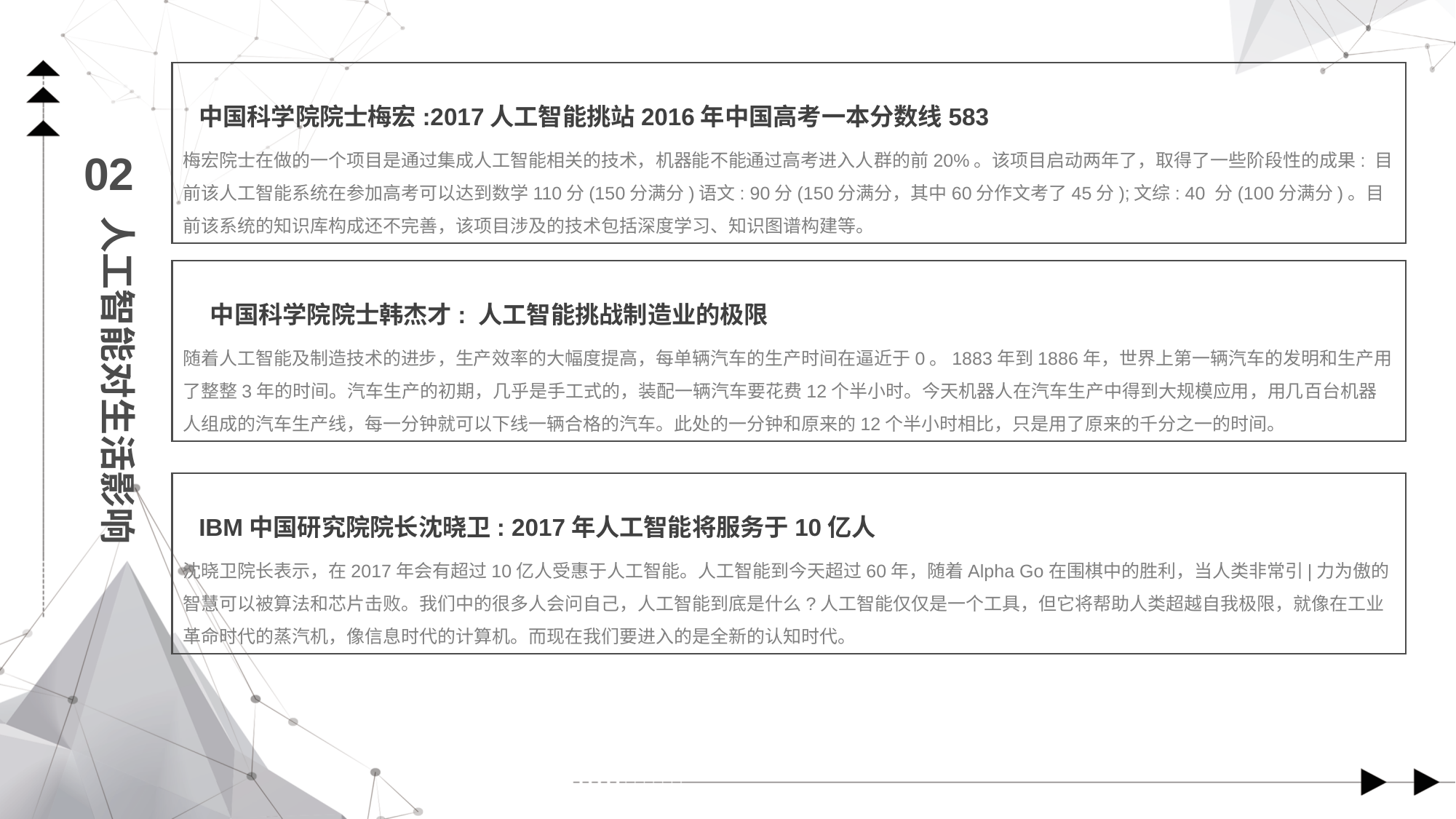

中国科学院院士梅宏:2017人工智能挑站2016年中国高考一本分数线583
梅宏院士在做的一个项目是通过集成人工智能相关的技术，机器能不能通过高考进入人群的前20%。该项目启动两年了，取得了一些阶段性的成果: 目前该人工智能系统在参加高考可以达到数学110分(150分满分)语文: 90分(150分满分，其中60分作文考了45分);文综: 40 分(100分满分)。目前该系统的知识库构成还不完善，该项目涉及的技术包括深度学习、知识图谱构建等。
02
人工智能对生活影响

 中国科学院院士韩杰才: 人工智能挑战制造业的极限
随着人工智能及制造技术的进步，生产效率的大幅度提高，每单辆汽车的生产时间在逼近于0。1883年到1886年，世界上第一辆汽车的发明和生产用了整整3年的时间。汽车生产的初期，几乎是手工式的，装配一辆汽车要花费12个半小时。今天机器人在汽车生产中得到大规模应用，用几百台机器人组成的汽车生产线，每一分钟就可以下线一辆合格的汽车。此处的一分钟和原来的12个半小时相比，只是用了原来的千分之一的时间。

IBM中国研究院院长沈晓卫: 2017年人工智能将服务于10亿人
沈晓卫院长表示，在2017年会有超过10亿人受惠于人工智能。人工智能到今天超过60年，随着Alpha Go在围棋中的胜利，当人类非常引|力为傲的智慧可以被算法和芯片击败。我们中的很多人会问自己，人工智能到底是什么?人工智能仅仅是一个工具，但它将帮助人类超越自我极限，就像在工业革命时代的蒸汽机，像信息时代的计算机。而现在我们要进入的是全新的认知时代。